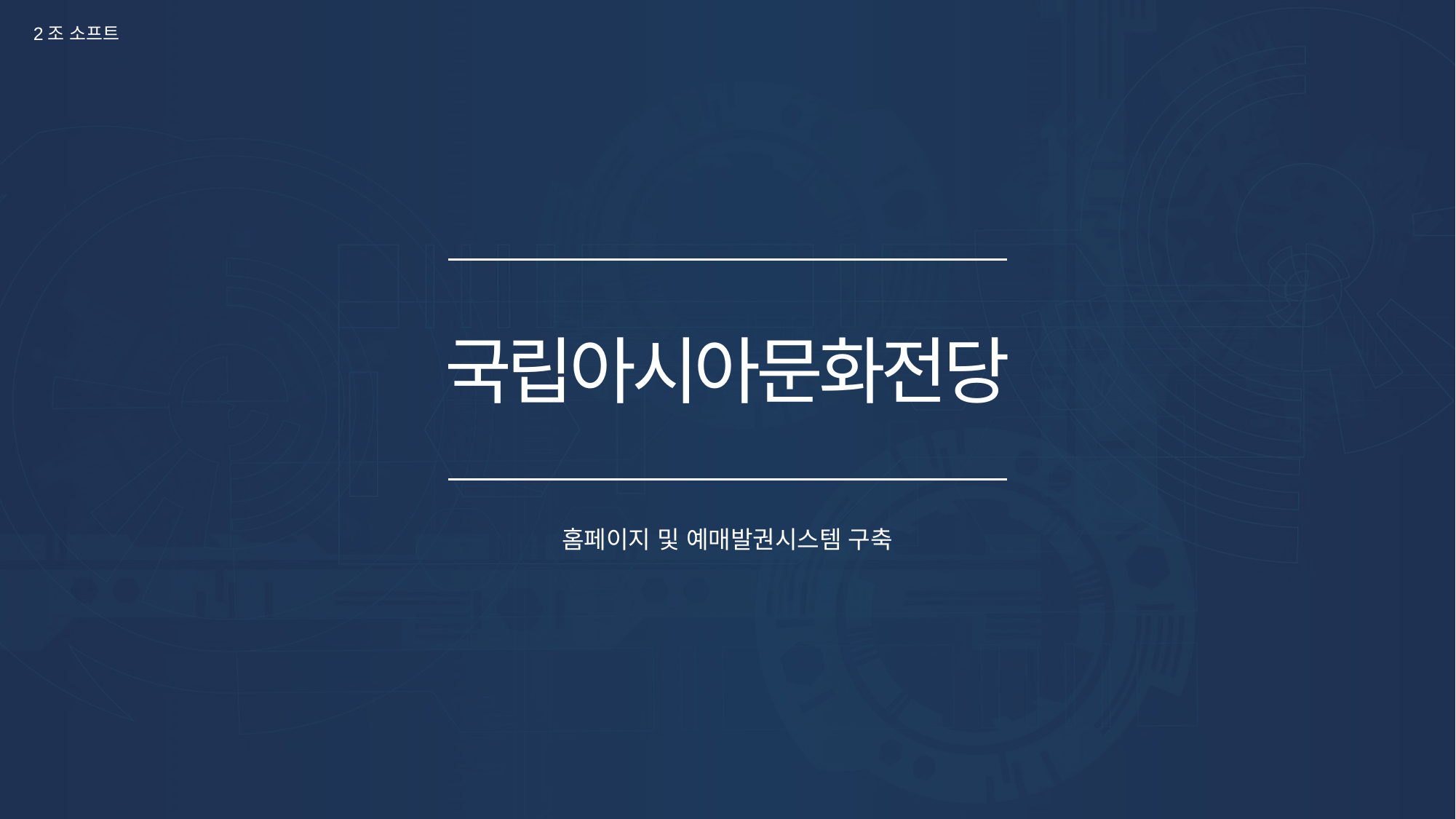

2조 소프트
국립아시아문화전당
홈페이지 및 예매발권시스템 구축